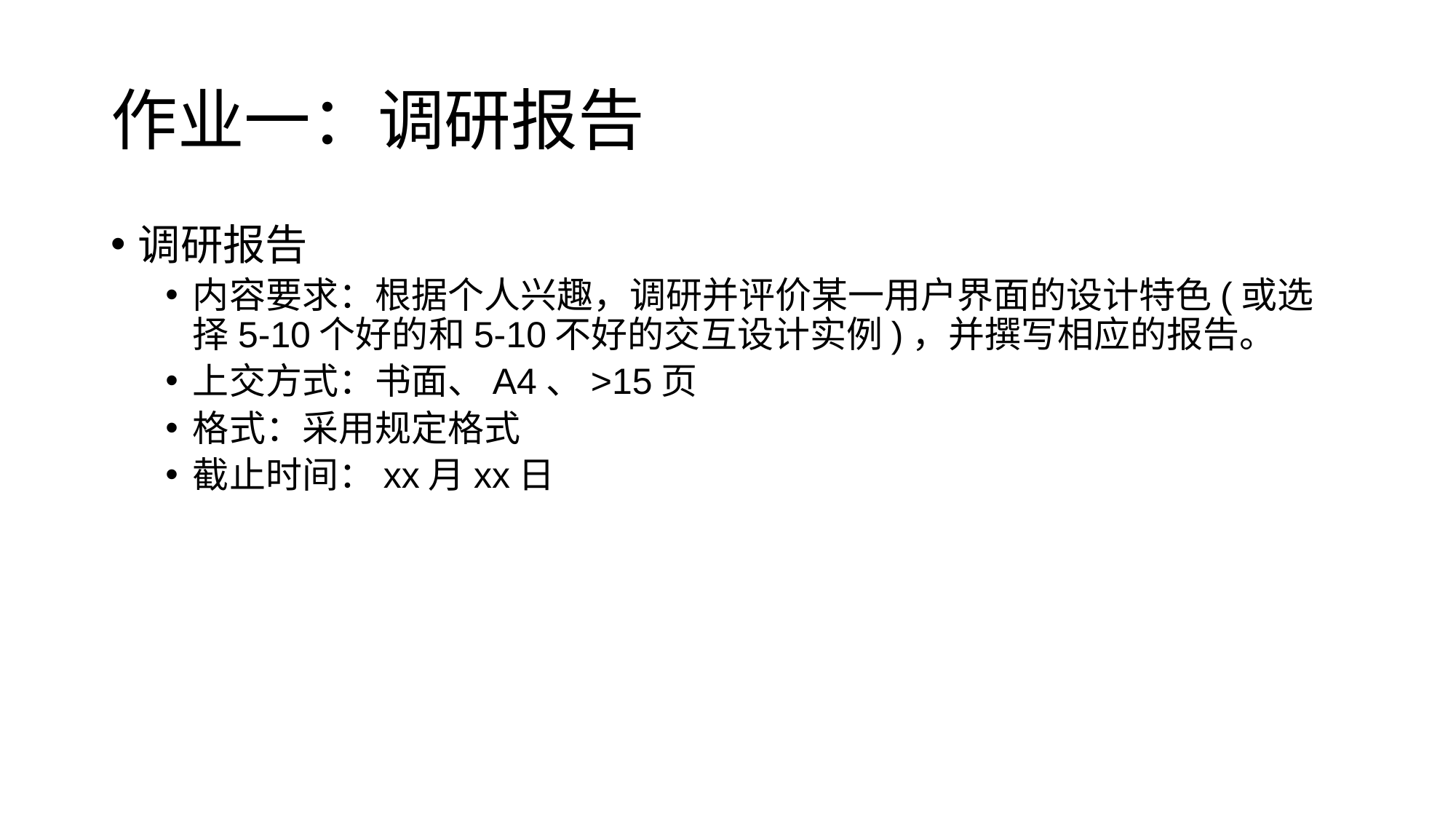

# 作业一：调研报告
调研报告
内容要求：根据个人兴趣，调研并评价某一用户界面的设计特色(或选择5-10个好的和5-10不好的交互设计实例)，并撰写相应的报告。
上交方式：书面、A4、>15页
格式：采用规定格式
截止时间：xx月xx日